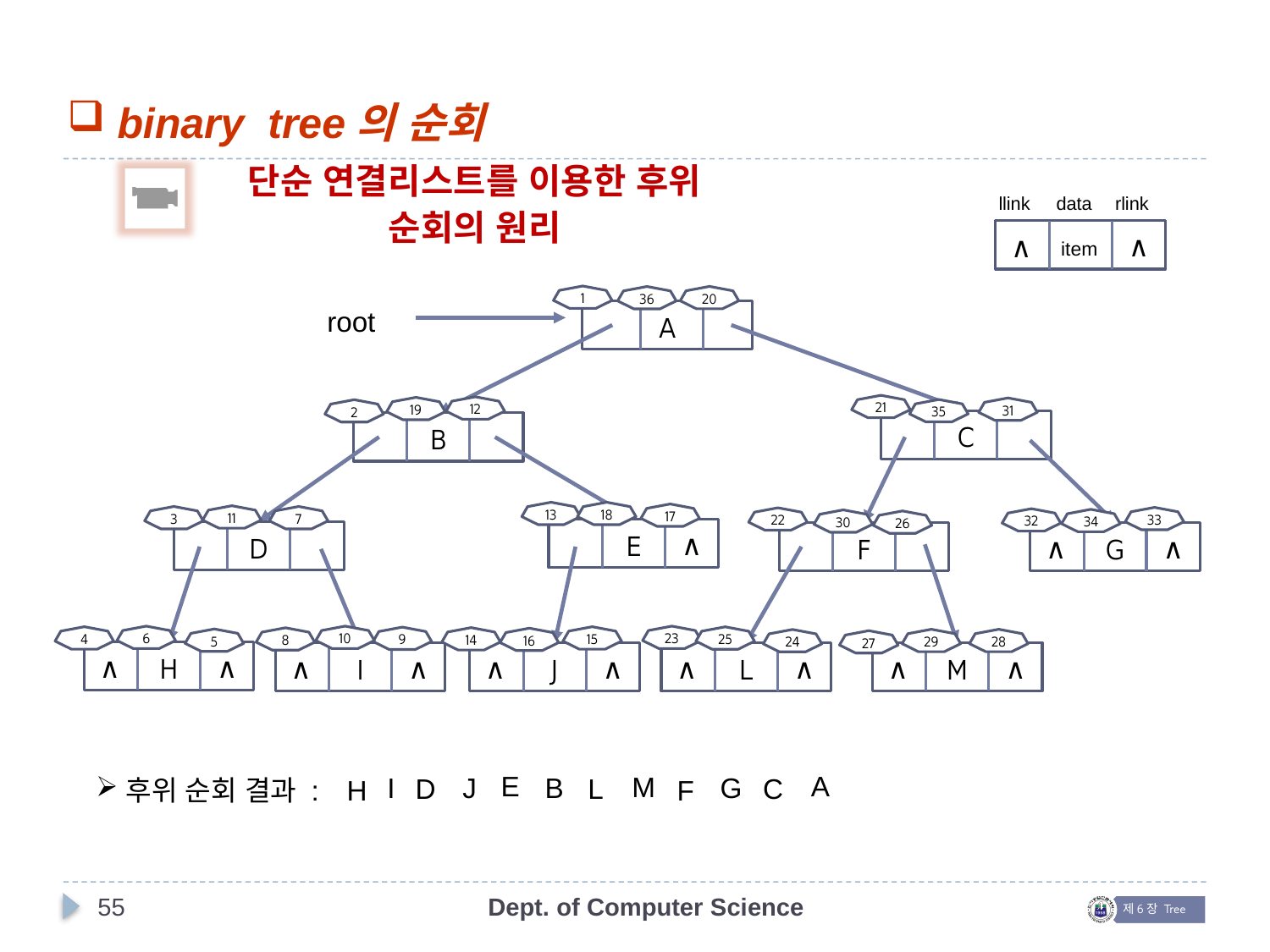

binary  tree의 순회

단순 연결리스트를 이용한 후위 순회의 원리
rlink
llink
data

∧
∧
item
1
20
36
root
A
21
12
19
31
35
2
C
B
13
18
17
11
3
7
33
22
32
34
30
26
∧
E
∧
∧
D
F
G
6
10
23
4
15
25
9
14
8
16
5
29
28
24
27
∧
∧
∧
∧
∧
∧
∧
∧
∧
∧
H
M
I
J
L
E
A
M
J
B
G
I
D
L
C
H
F
후위 순회 결과 :
55
Dept. of Computer Science